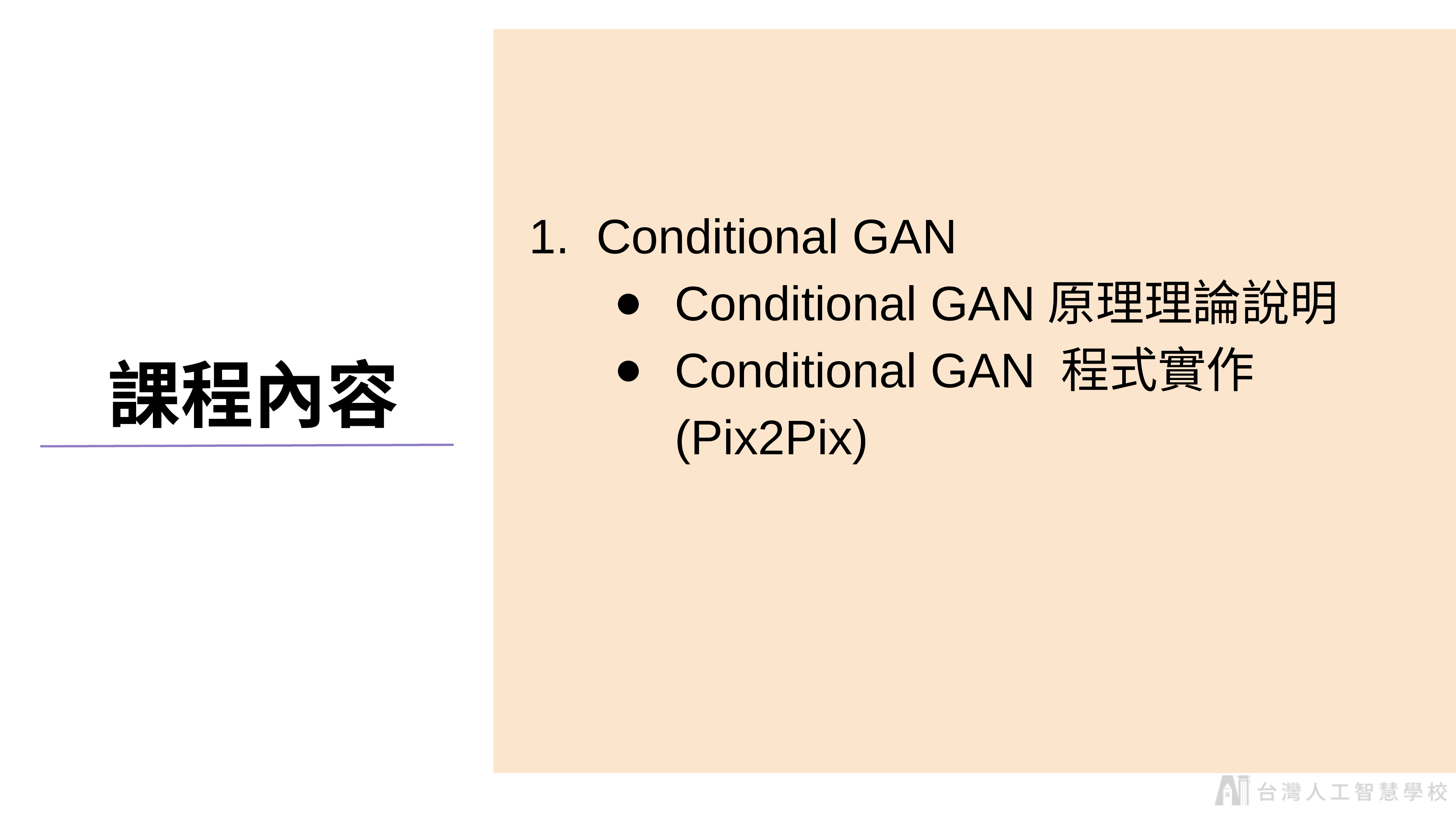

1.  Conditional GAN
Conditional GAN原理理論說明
Conditional GAN 程式實作(Pix2Pix)

課程內容